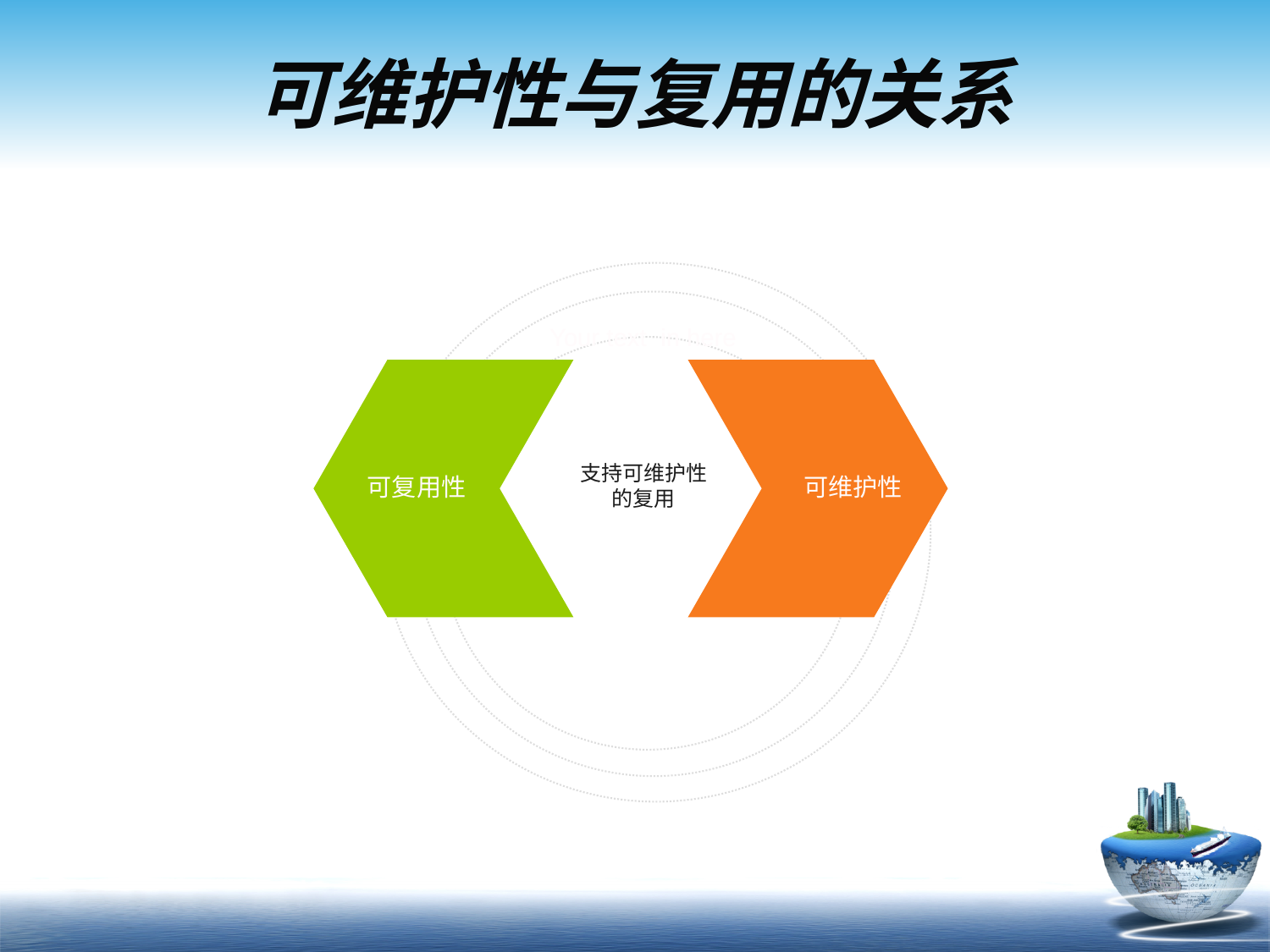

# 可维护性与复用的关系

Your text  in here

支持可维护性
的复用
可复用性
可维护性